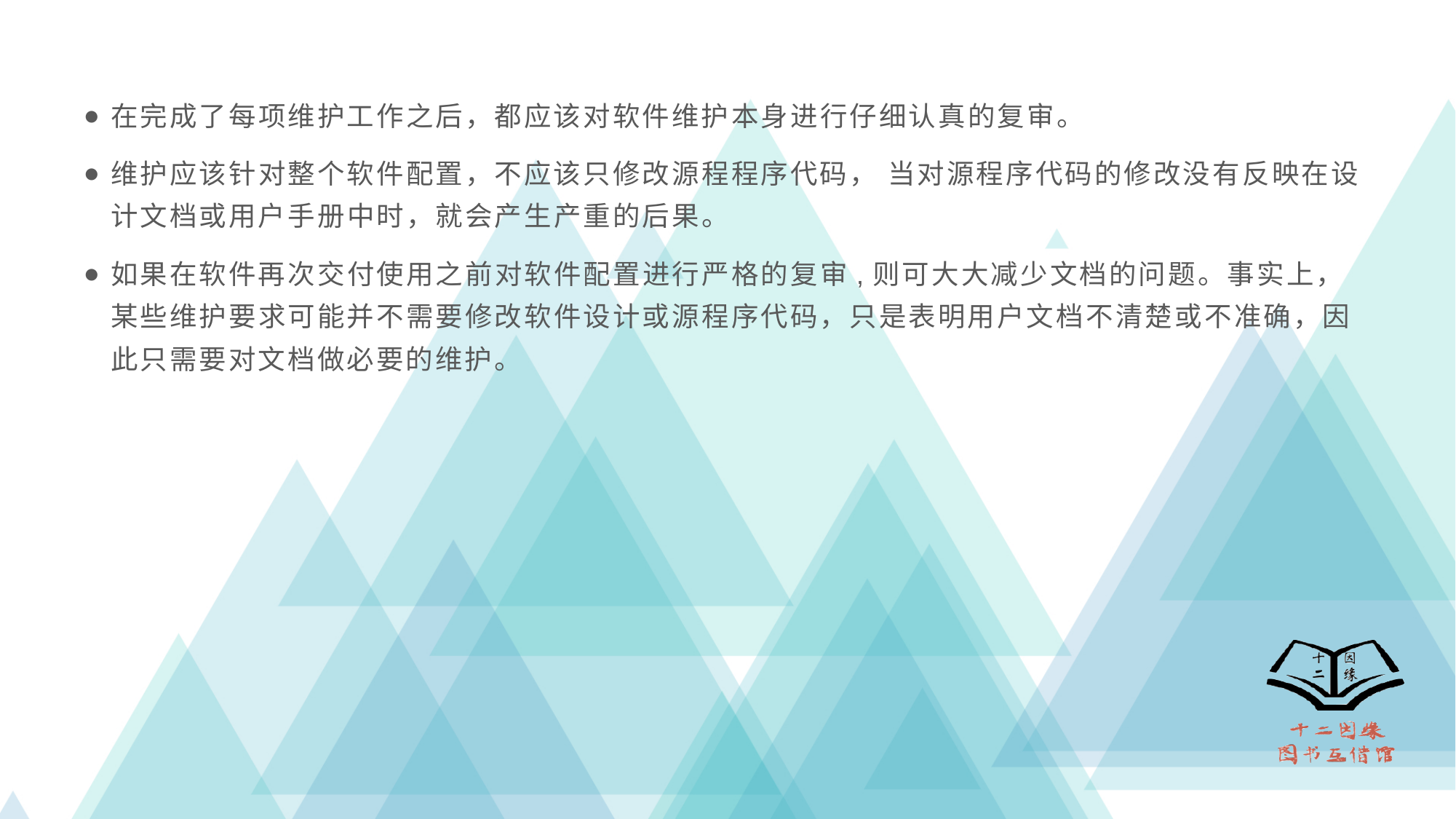

在完成了每项维护工作之后，都应该对软件维护本身进行仔细认真的复审。
维护应该针对整个软件配置，不应该只修改源程程序代码， 当对源程序代码的修改没有反映在设计文档或用户手册中时，就会产生产重的后果。
如果在软件再次交付使用之前对软件配置进行严格的复审,则可大大减少文档的问题。事实上，某些维护要求可能并不需要修改软件设计或源程序代码，只是表明用户文档不清楚或不准确，因此只需要对文档做必要的维护。